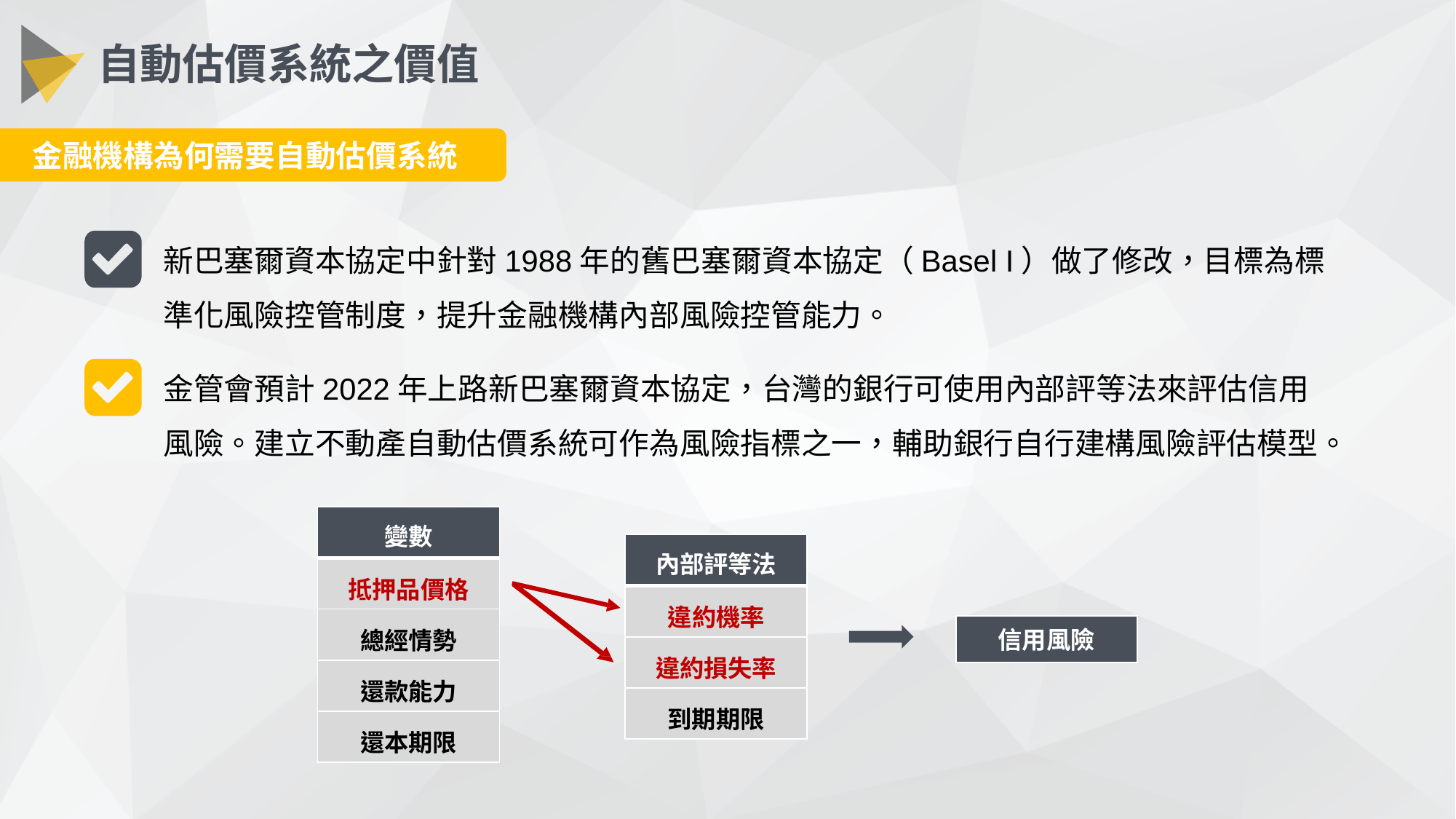

自動估價系統之價值
金融機構為何需要自動估價系統
新巴塞爾資本協定中針對1988年的舊巴塞爾資本協定（Basel I）做了修改，目標為標準化風險控管制度，提升金融機構內部風險控管能力。

金管會預計2022年上路新巴塞爾資本協定，台灣的銀行可使用內部評等法來評估信用風險。建立不動產自動估價系統可作為風險指標之一，輔助銀行自行建構風險評估模型。

| 變數 |
| --- |
| 抵押品價格 |
| 總經情勢 |
| 還款能力 |
| 還本期限 |
| 內部評等法 |
| --- |
| 違約機率 |
| 違約損失率 |
| 到期期限 |

信用風險